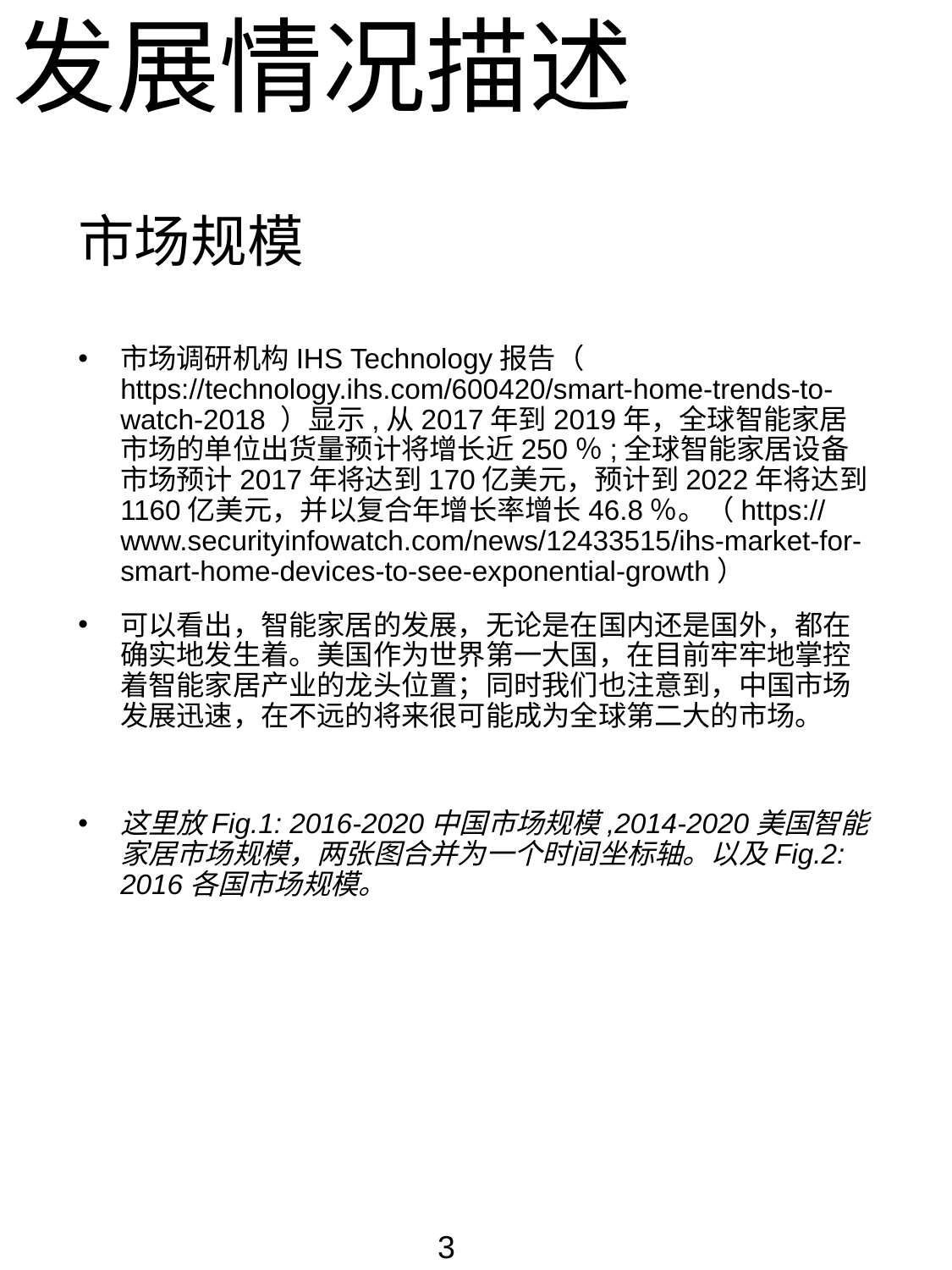

# 发展情况描述
市场规模
市场调研机构IHS Technology报告（ https://technology.ihs.com/600420/smart-home-trends-to-watch-2018 ）显示,从2017年到2019年，全球智能家居市场的单位出货量预计将增长近250％;全球智能家居设备市场预计2017年将达到170亿美元，预计到2022年将达到1160亿美元，并以复合年增长率增长46.8％。（https://www.securityinfowatch.com/news/12433515/ihs-market-for-smart-home-devices-to-see-exponential-growth）
可以看出，智能家居的发展，无论是在国内还是国外，都在确实地发生着。美国作为世界第一大国，在目前牢牢地掌控着智能家居产业的龙头位置；同时我们也注意到，中国市场发展迅速，在不远的将来很可能成为全球第二大的市场。

这里放Fig.1: 2016-2020中国市场规模,2014-2020美国智能家居市场规模，两张图合并为一个时间坐标轴。以及Fig.2: 2016各国市场规模。
3